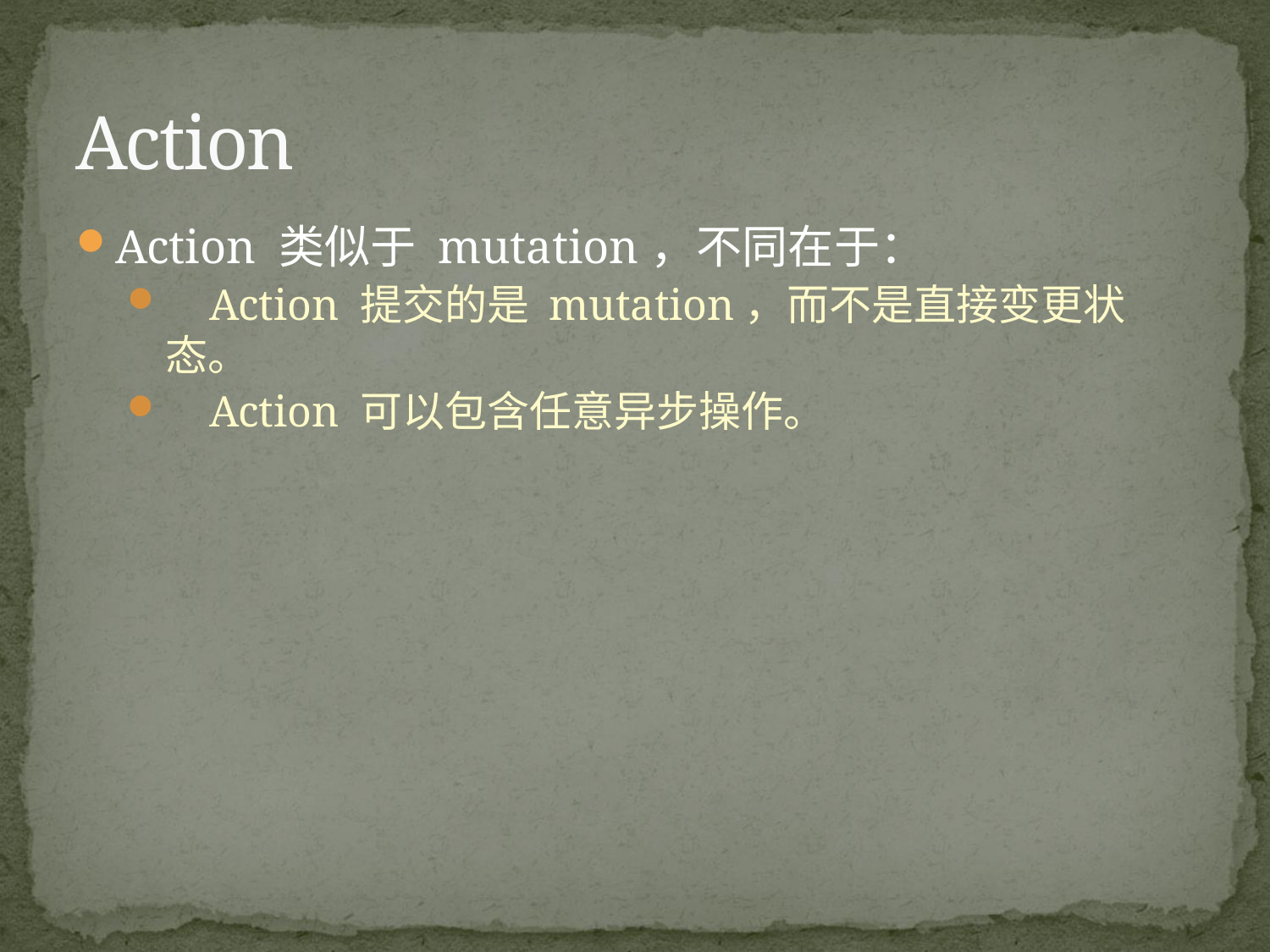

# Action
Action 类似于 mutation，不同在于：
    Action 提交的是 mutation，而不是直接变更状态。
    Action 可以包含任意异步操作。